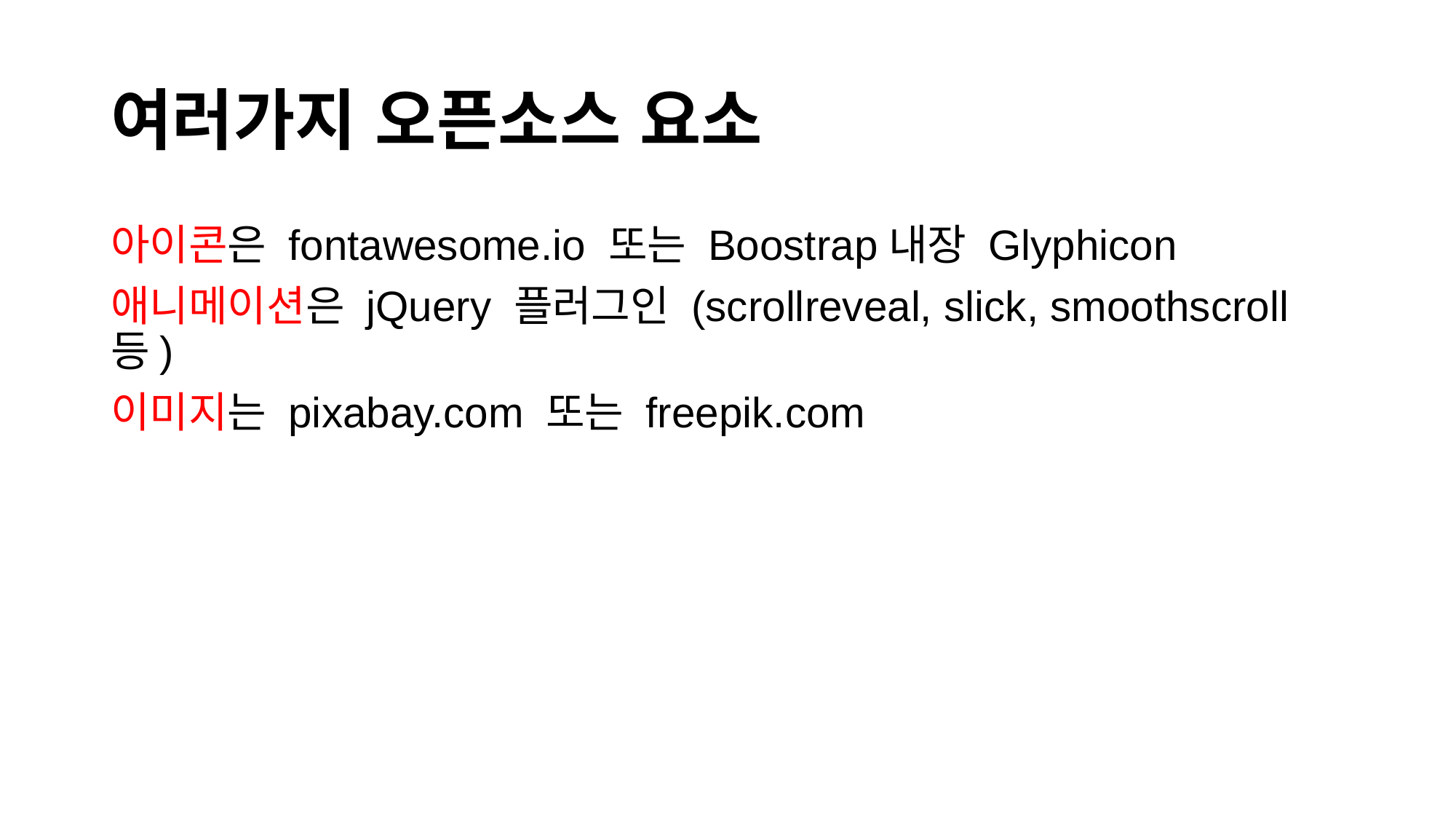

# 여러가지 오픈소스 요소
아이콘은 fontawesome.io 또는 Boostrap내장 Glyphicon
애니메이션은 jQuery 플러그인 (scrollreveal, slick, smoothscroll 등)
이미지는 pixabay.com 또는 freepik.com